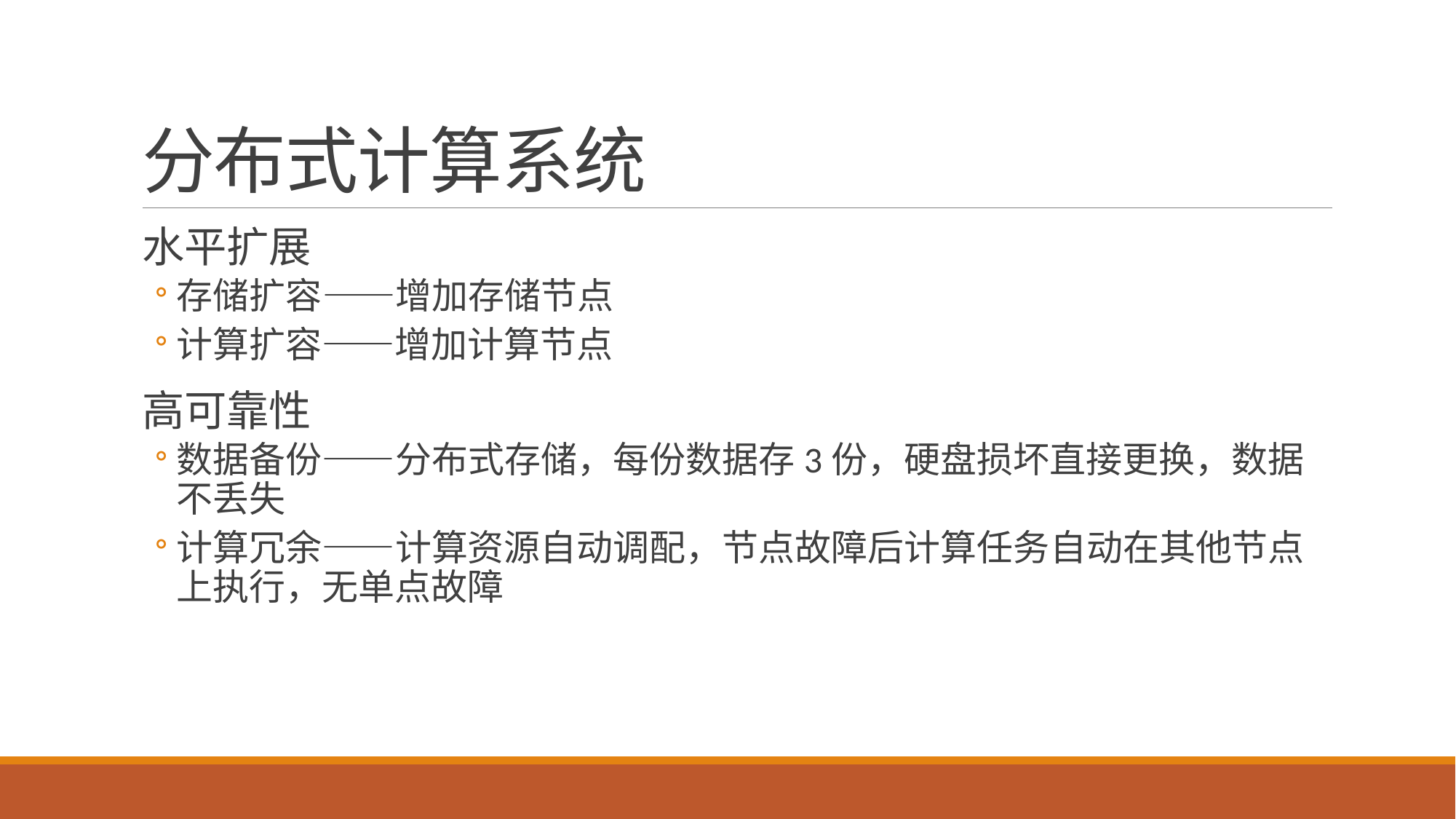

# 分布式计算系统
水平扩展
存储扩容——增加存储节点
计算扩容——增加计算节点
高可靠性
数据备份——分布式存储，每份数据存3份，硬盘损坏直接更换，数据不丢失
计算冗余——计算资源自动调配，节点故障后计算任务自动在其他节点上执行，无单点故障